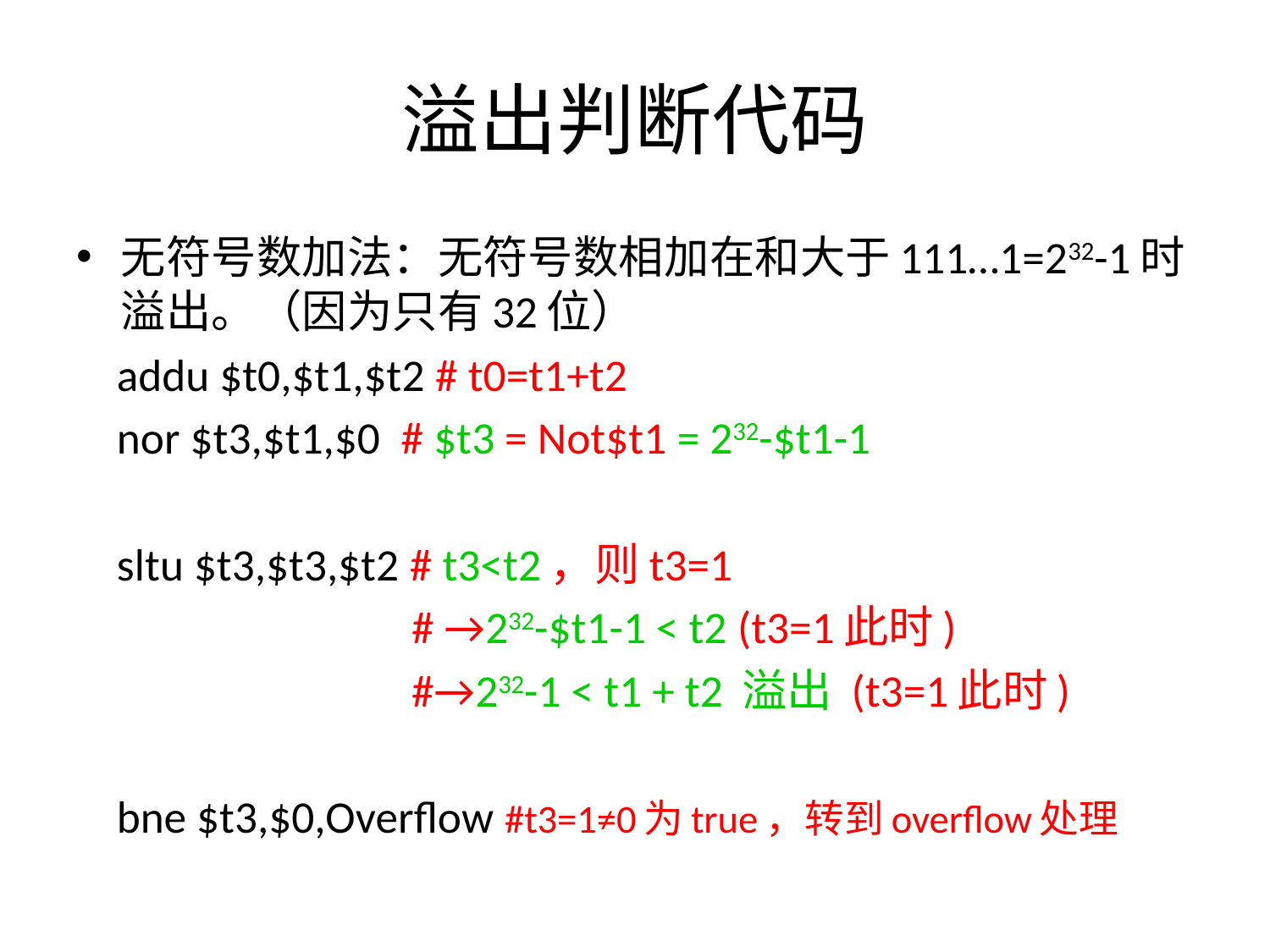

# 溢出判断代码
无符号数加法：无符号数相加在和大于111…1=232-1时溢出。（因为只有32位）
    addu $t0,$t1,$t2 # t0=t1+t2
    nor $t3,$t1,$0  # $t3 = Not$t1 = 232-$t1-1

    sltu $t3,$t3,$t2 # t3<t2，则t3=1
                                 # →232-$t1-1 < t2 (t3=1此时)
                                 #→232-1 < t1 + t2 溢出 (t3=1此时)

    bne $t3,$0,Overflow #t3=1≠0为true，转到overflow处理